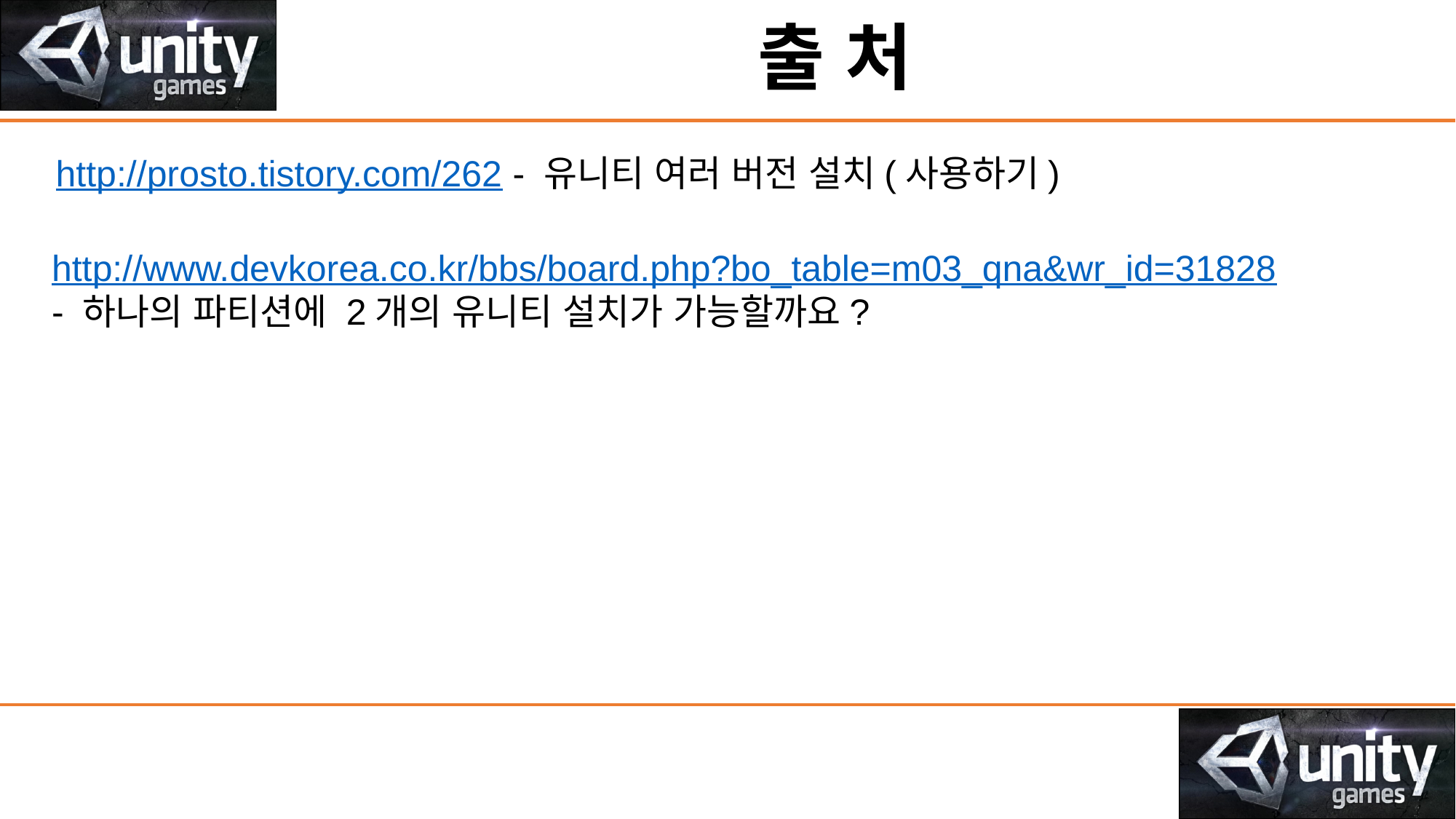

출 처
http://prosto.tistory.com/262 - 유니티 여러 버전 설치(사용하기)
http://www.devkorea.co.kr/bbs/board.php?bo_table=m03_qna&wr_id=31828
- 하나의 파티션에 2개의 유니티 설치가 가능할까요?